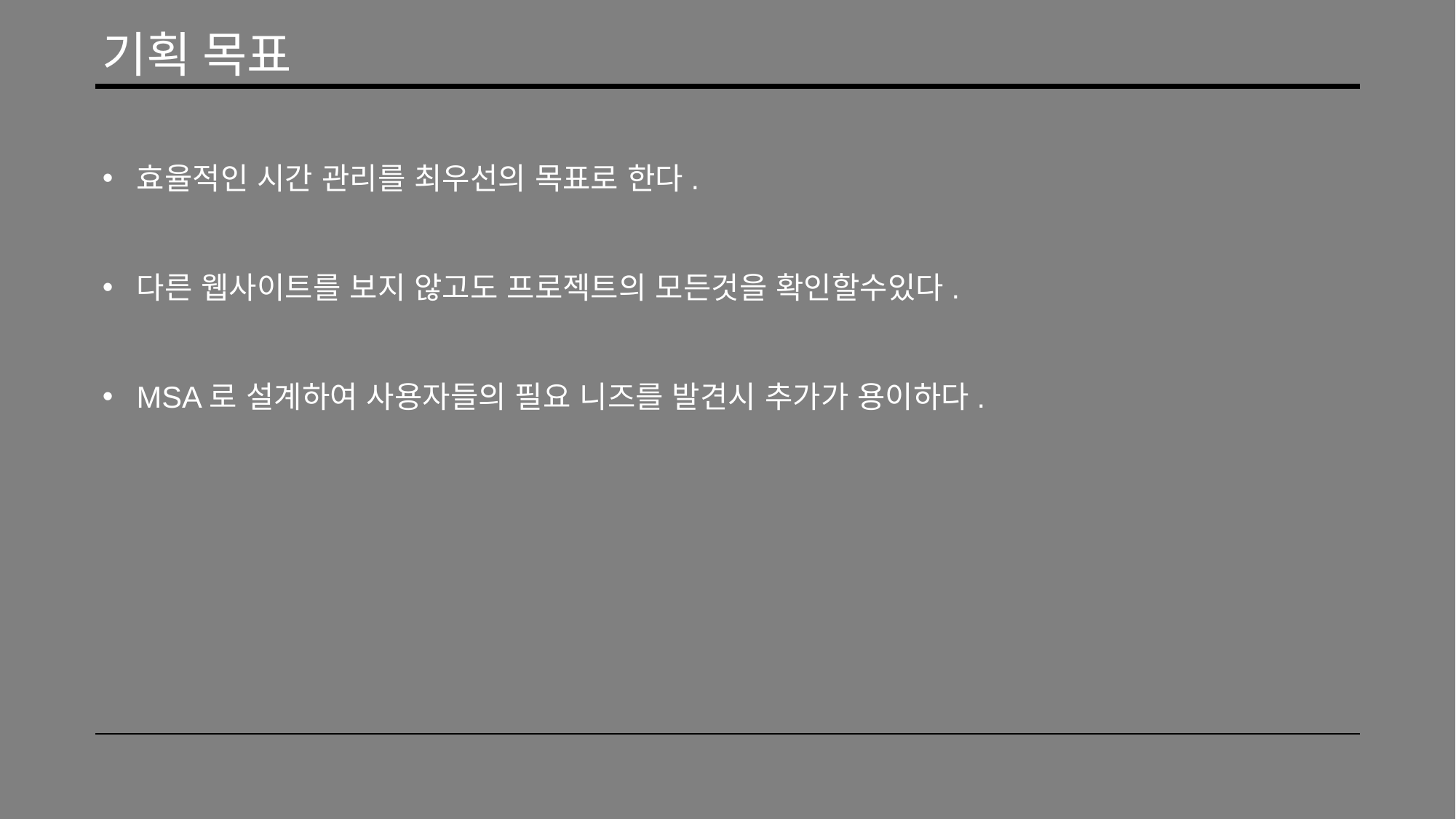

기획 목표
효율적인 시간 관리를 최우선의 목표로 한다.

다른 웹사이트를 보지 않고도 프로젝트의 모든것을 확인할수있다.
MSA로 설계하여 사용자들의 필요 니즈를 발견시 추가가 용이하다.